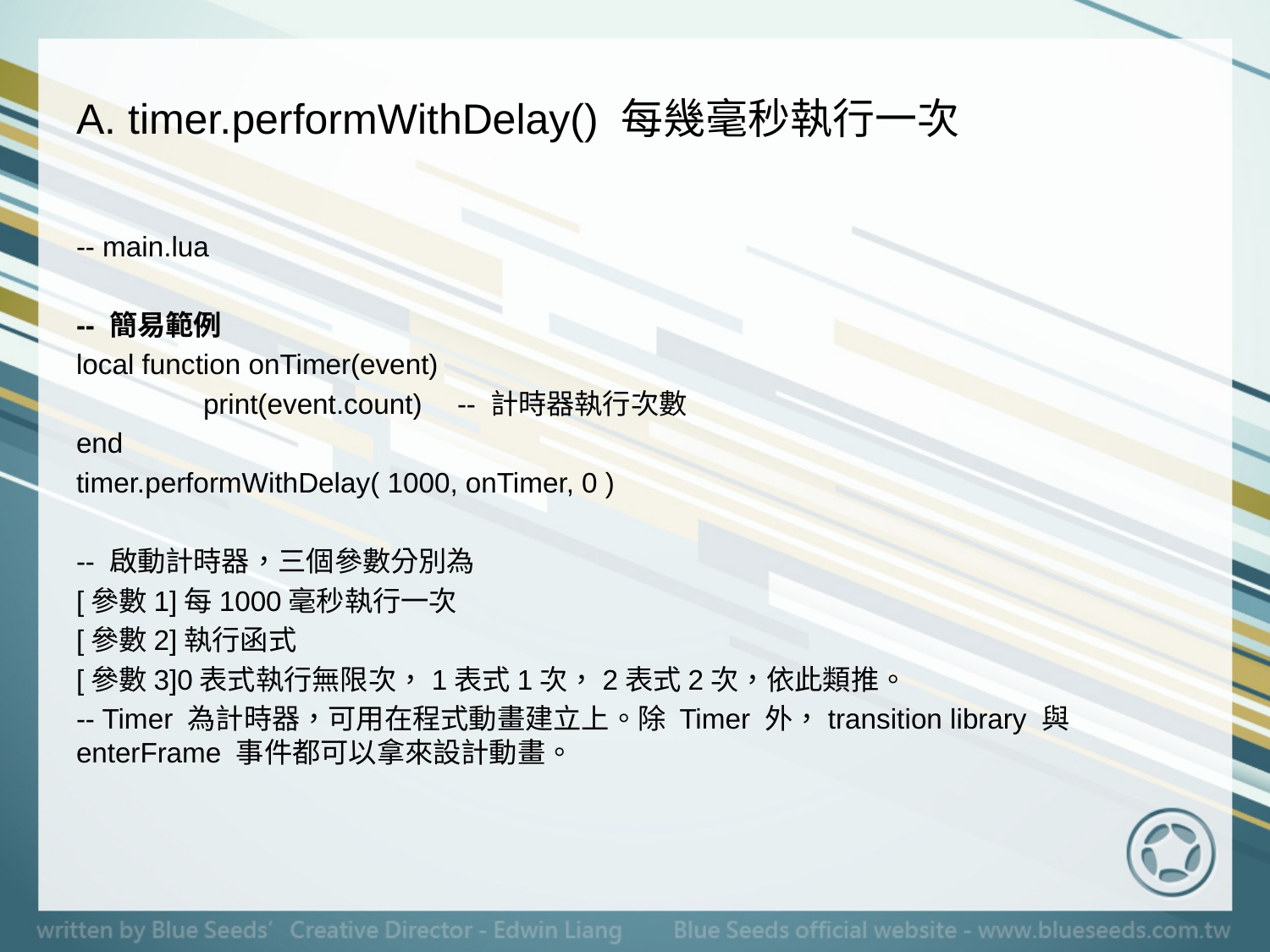

# A. timer.performWithDelay() 每幾毫秒執行一次
-- main.lua

-- 簡易範例
local function onTimer(event)
	print(event.count)	-- 計時器執行次數
end
timer.performWithDelay( 1000, onTimer, 0 )

-- 啟動計時器，三個參數分別為
[參數1]每1000毫秒執行一次
[參數2]執行函式
[參數3]0表式執行無限次，1表式1次，2表式2次，依此類推。
-- Timer 為計時器，可用在程式動畫建立上。除 Timer 外，transition library 與 enterFrame 事件都可以拿來設計動畫。